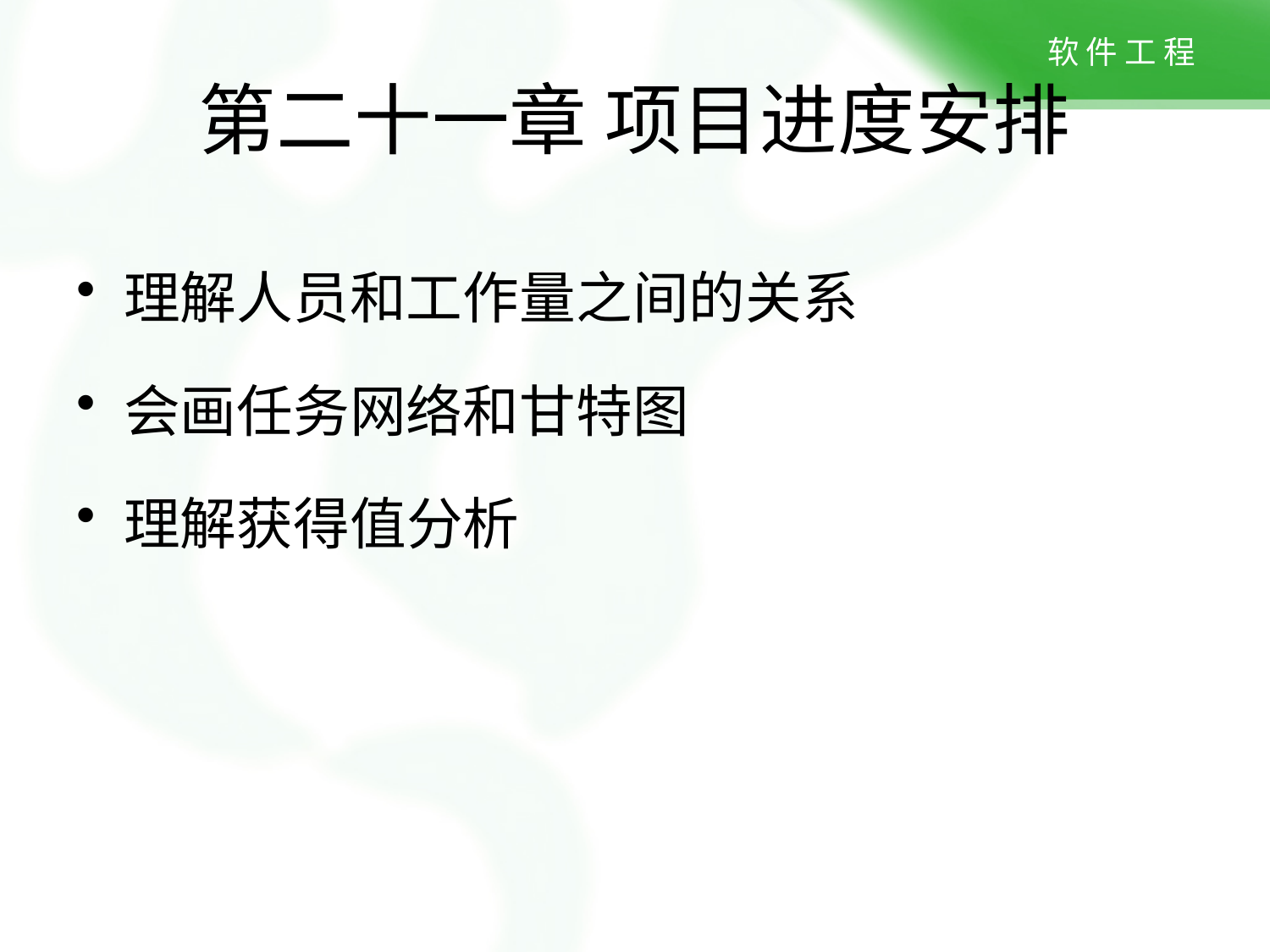

# 第二十一章 项目进度安排
理解人员和工作量之间的关系
会画任务网络和甘特图
理解获得值分析